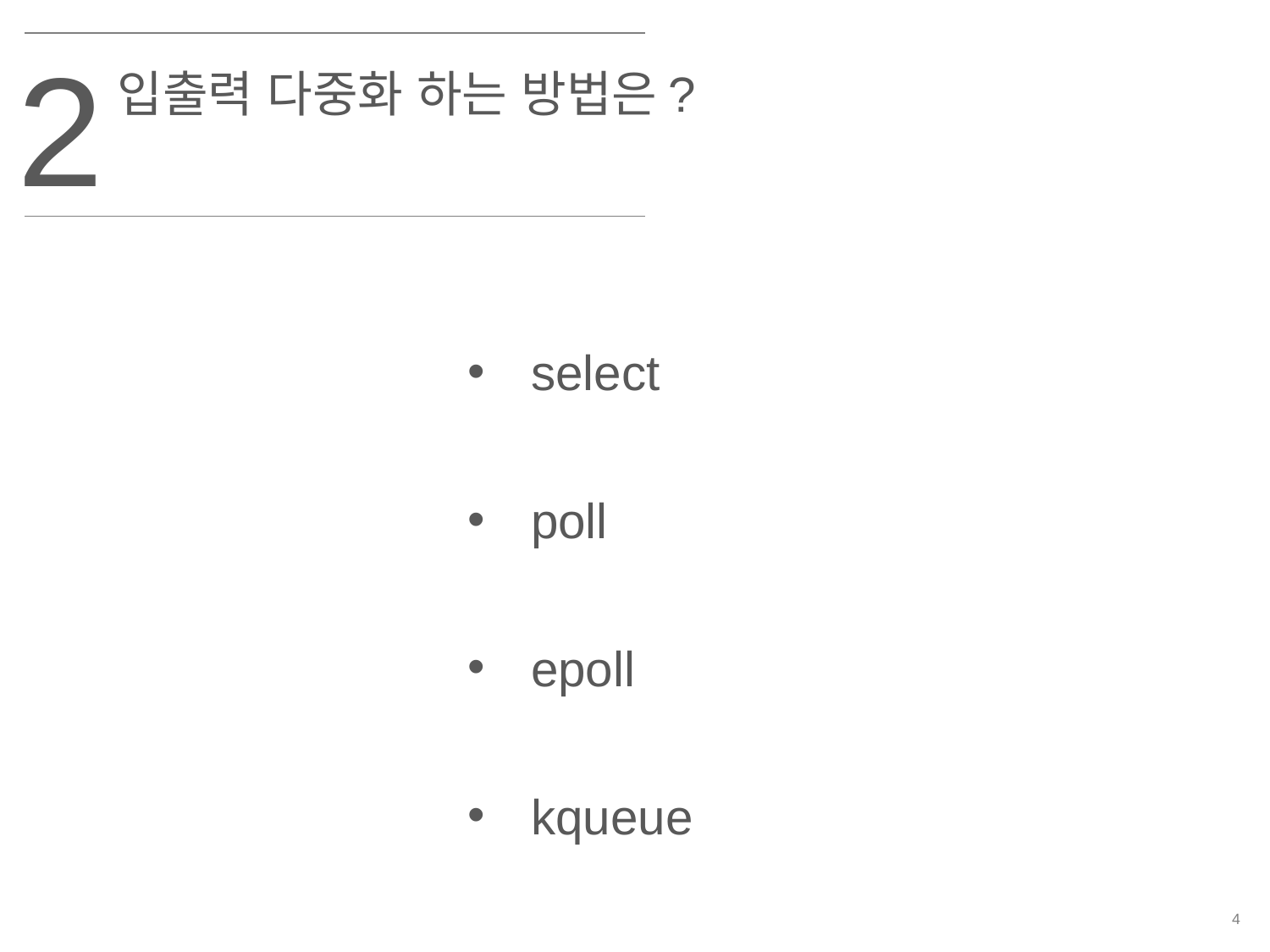

2
입출력 다중화 하는 방법은?

select
poll
epoll
kqueue